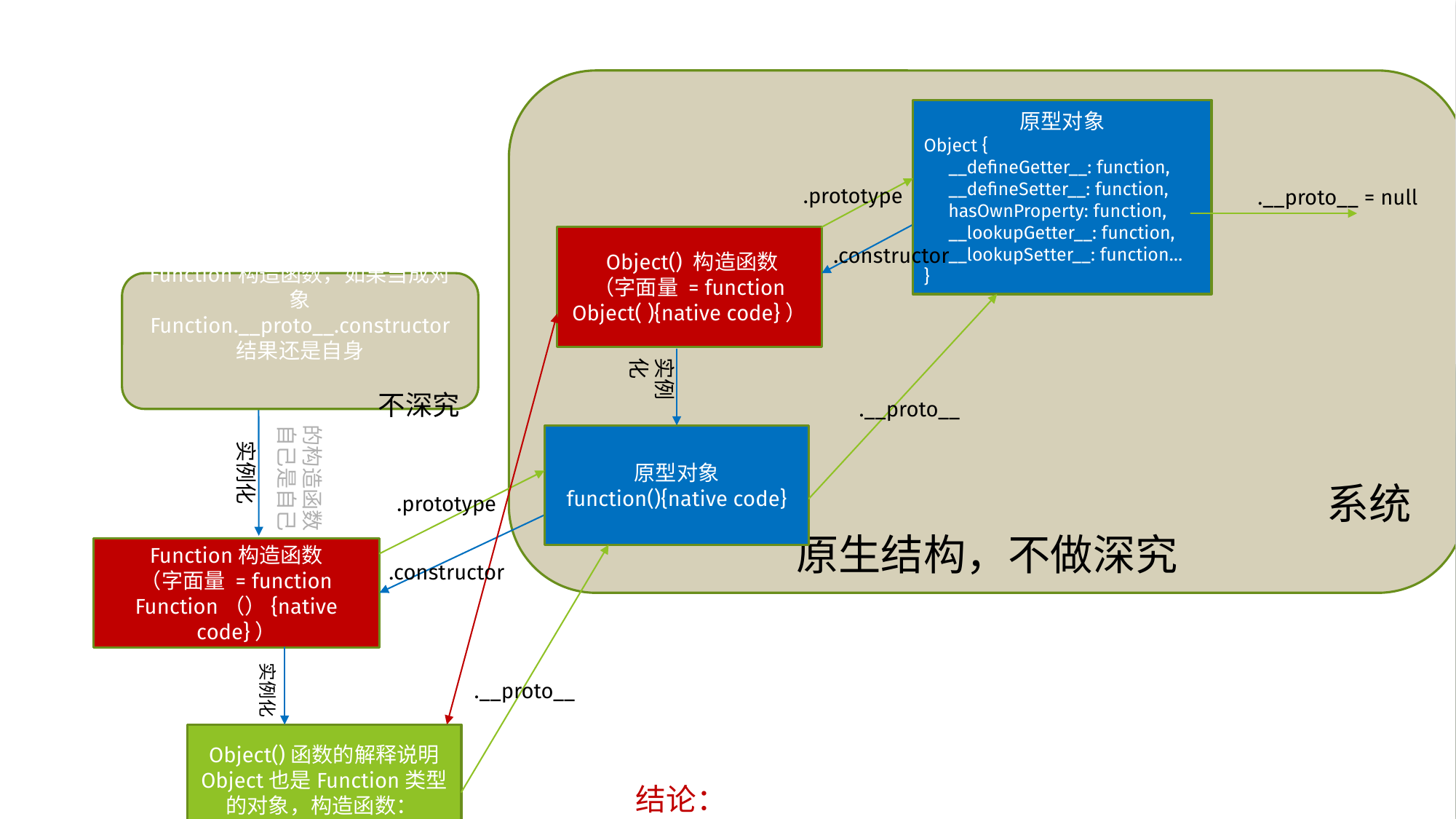

。说的

							系统原生结构，不做深究
原型对象
Object {
     __defineGetter__: function,
     __defineSetter__: function,
     hasOwnProperty: function,
     __lookupGetter__: function,
     __lookupSetter__: function…
}
.prototype
.__proto__ = null
 Object() 构造函数
（字面量 = function Object( ){native code}）
.constructor
Function构造函数，如果当成对象
Function.__proto__.constructor
结果还是自身
				   不深究
实例化
.__proto__
的构造函数
自己是自己
原型对象
function(){native code}
实例化
.prototype
Function构造函数
（字面量 = function Function（）{native code}）
.constructor
实例化
.__proto__
Object()函数的解释说明
Object也是Function类型的对象，构造函数：Function(),返回起点
结论：
	Function函数对象，拥有Object对象的全部属性和方法